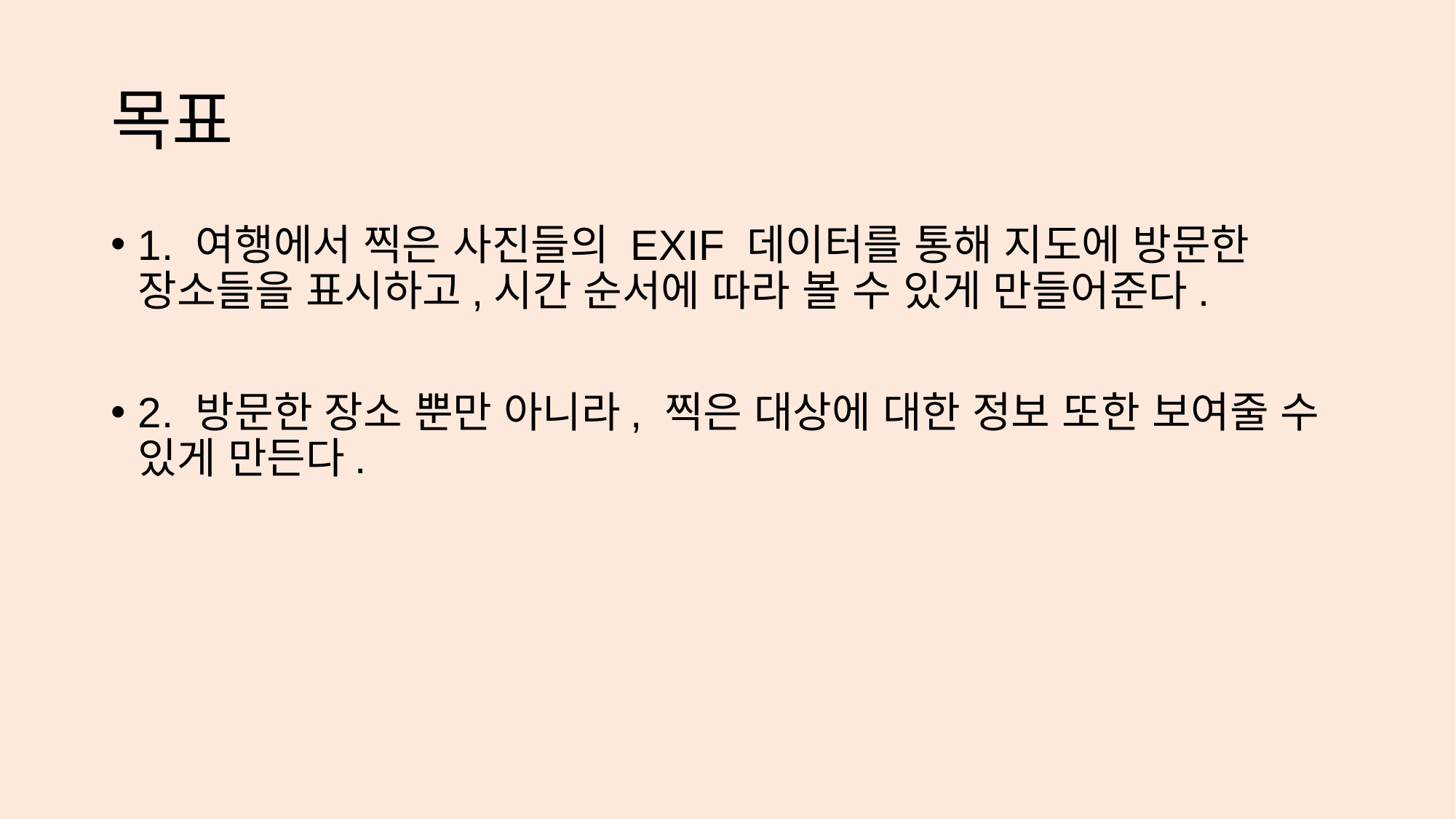

# 목표
1. 여행에서 찍은 사진들의 EXIF 데이터를 통해 지도에 방문한 장소들을 표시하고,시간 순서에 따라 볼 수 있게 만들어준다.

2. 방문한 장소 뿐만 아니라, 찍은 대상에 대한 정보 또한 보여줄 수 있게 만든다.